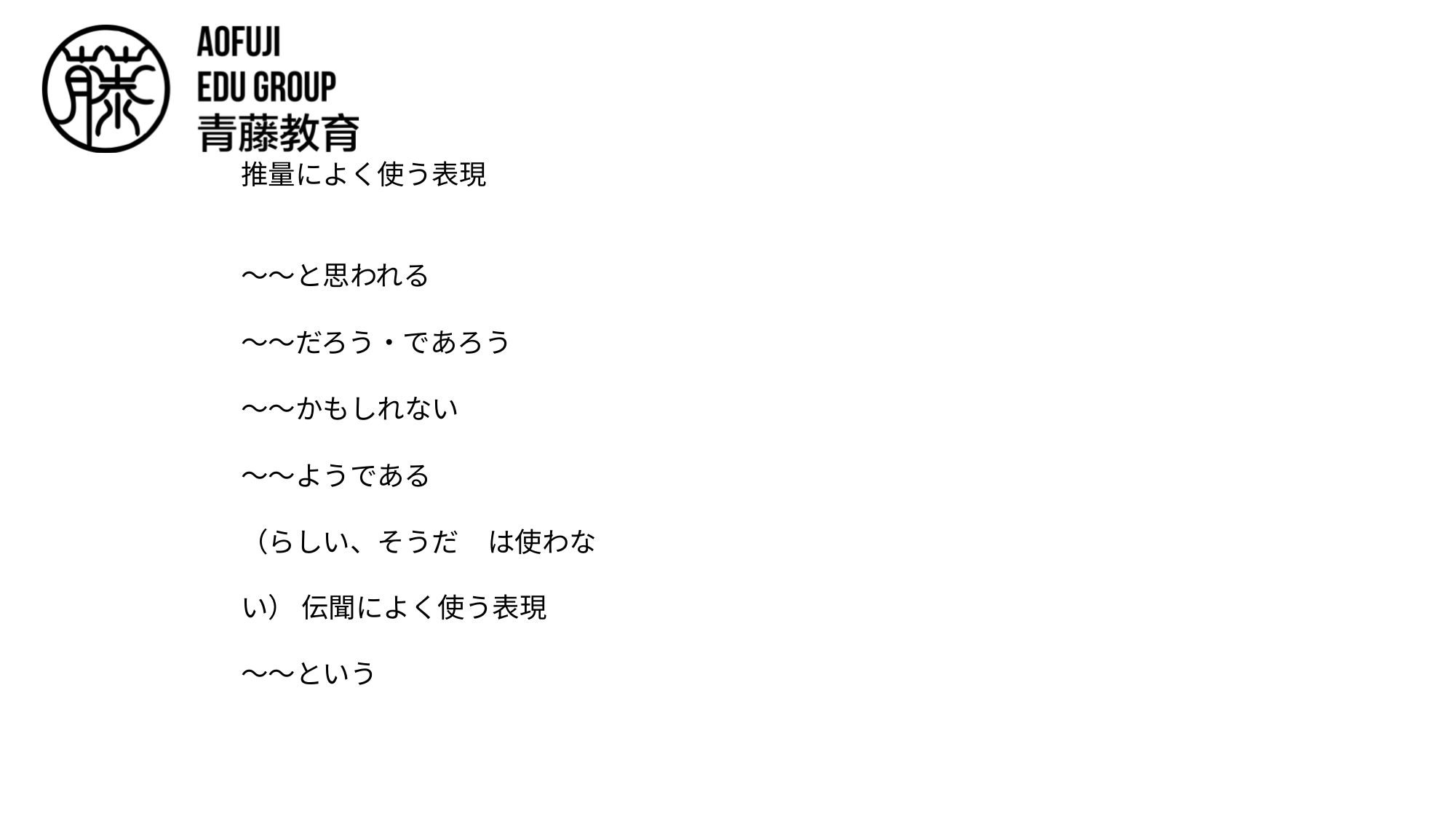

推量によく使う表現

〜〜と思われる

〜〜だろう・であろう

〜〜かもしれない

〜〜ようである
（らしい、そうだ	は使わない） 伝聞によく使う表現

〜〜という